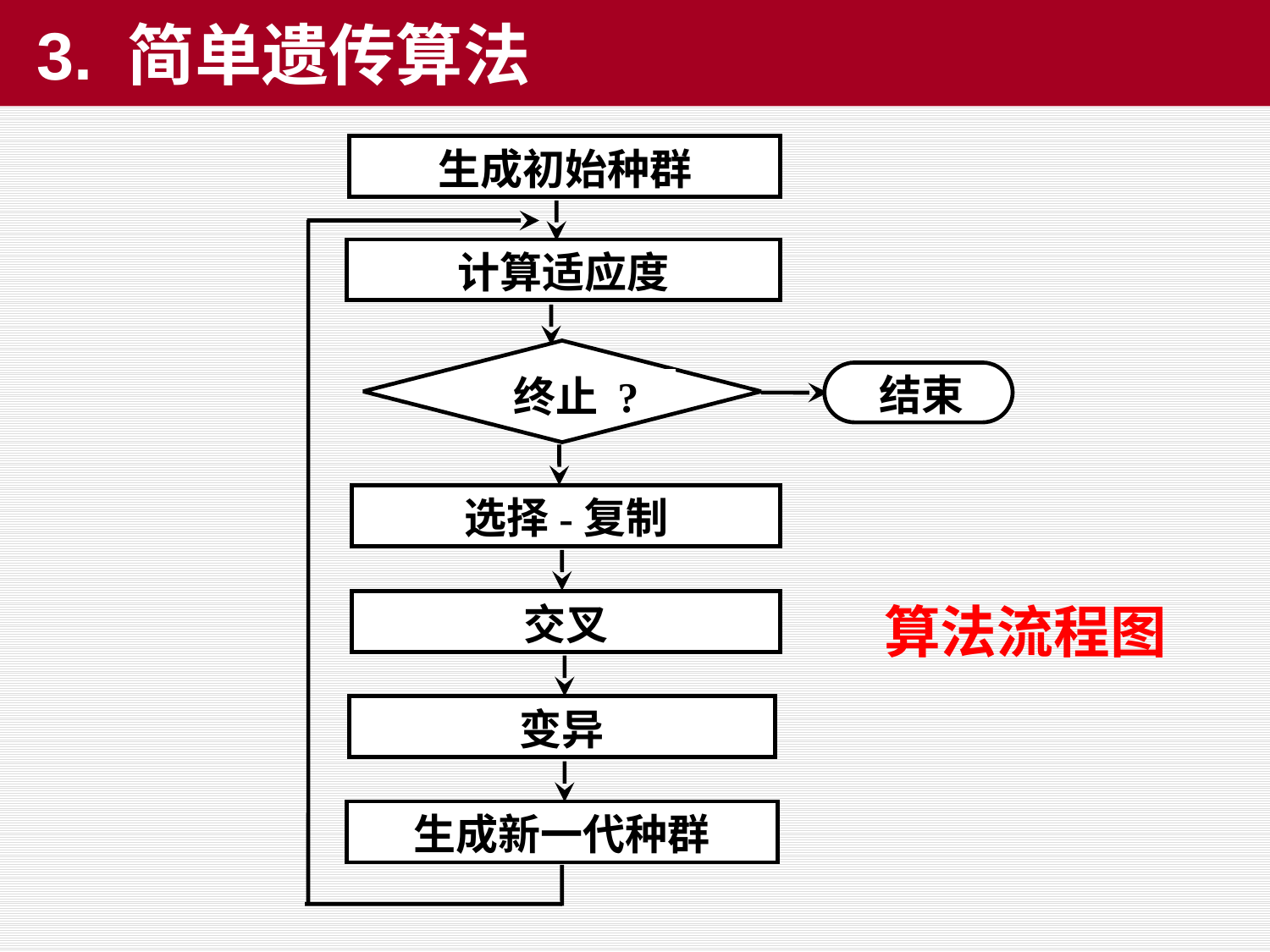

# 3. 简单遗传算法
生成初始种群

计算适应度

终止 ?

结束

选择-复制

交叉

变异

生成新一代种群

算法流程图